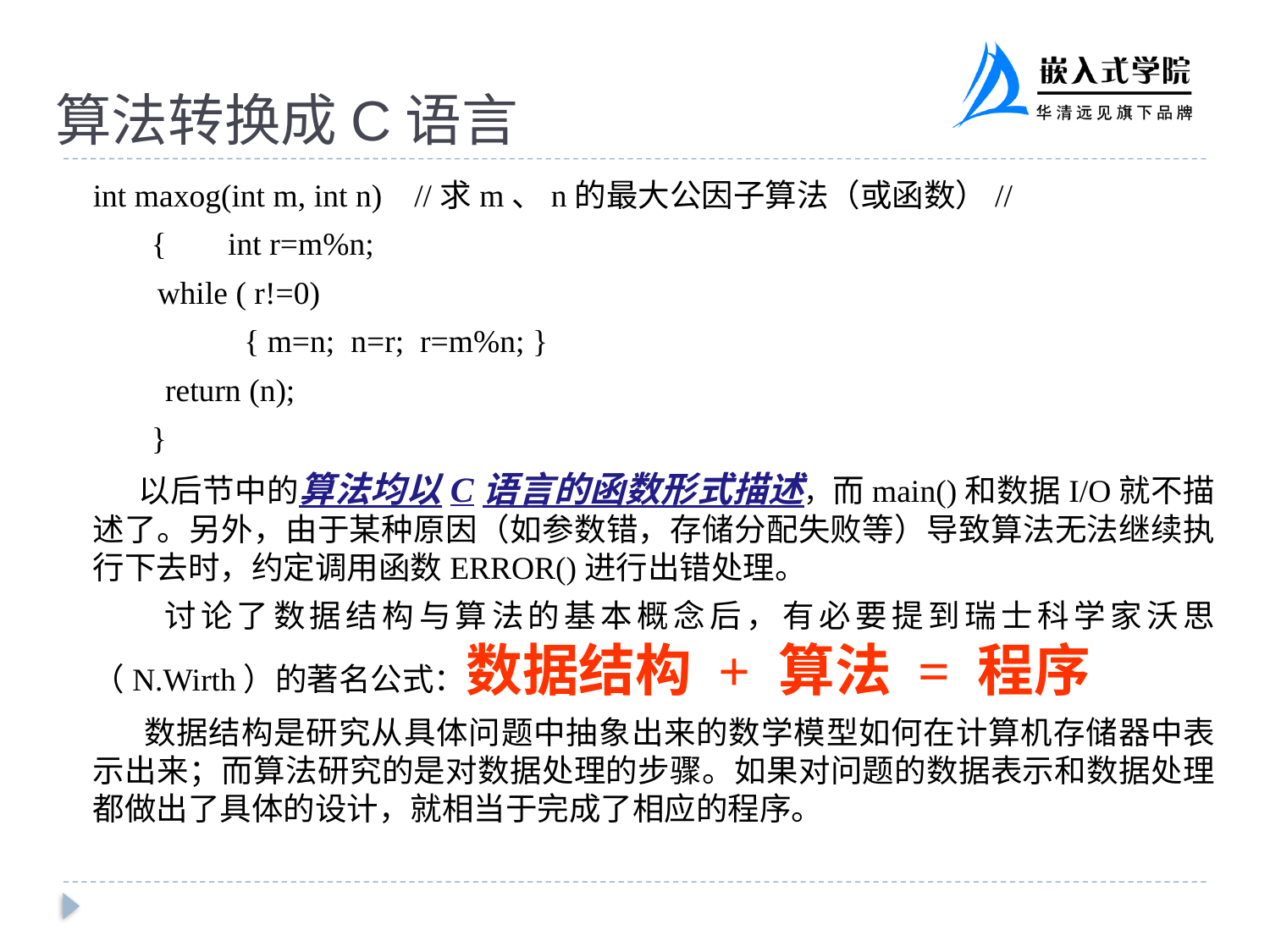

# 算法转换成C语言
	int maxog(int m, int n)    //求m、n的最大公因子算法（或函数）//
            {	 int r=m%n;
   	        while ( r!=0)
		   { m=n;  n=r;  r=m%n; }
	         return (n);
            }
	     以后节中的算法均以C语言的函数形式描述，而main()和数据I/O就不描述了。另外，由于某种原因（如参数错，存储分配失败等）导致算法无法继续执行下去时，约定调用函数ERROR()进行出错处理。
	     讨论了数据结构与算法的基本概念后，有必要提到瑞士科学家沃思（N.Wirth）的著名公式：数据结构 + 算法 = 程序
   	     数据结构是研究从具体问题中抽象出来的数学模型如何在计算机存储器中表示出来；而算法研究的是对数据处理的步骤。如果对问题的数据表示和数据处理都做出了具体的设计，就相当于完成了相应的程序。

31